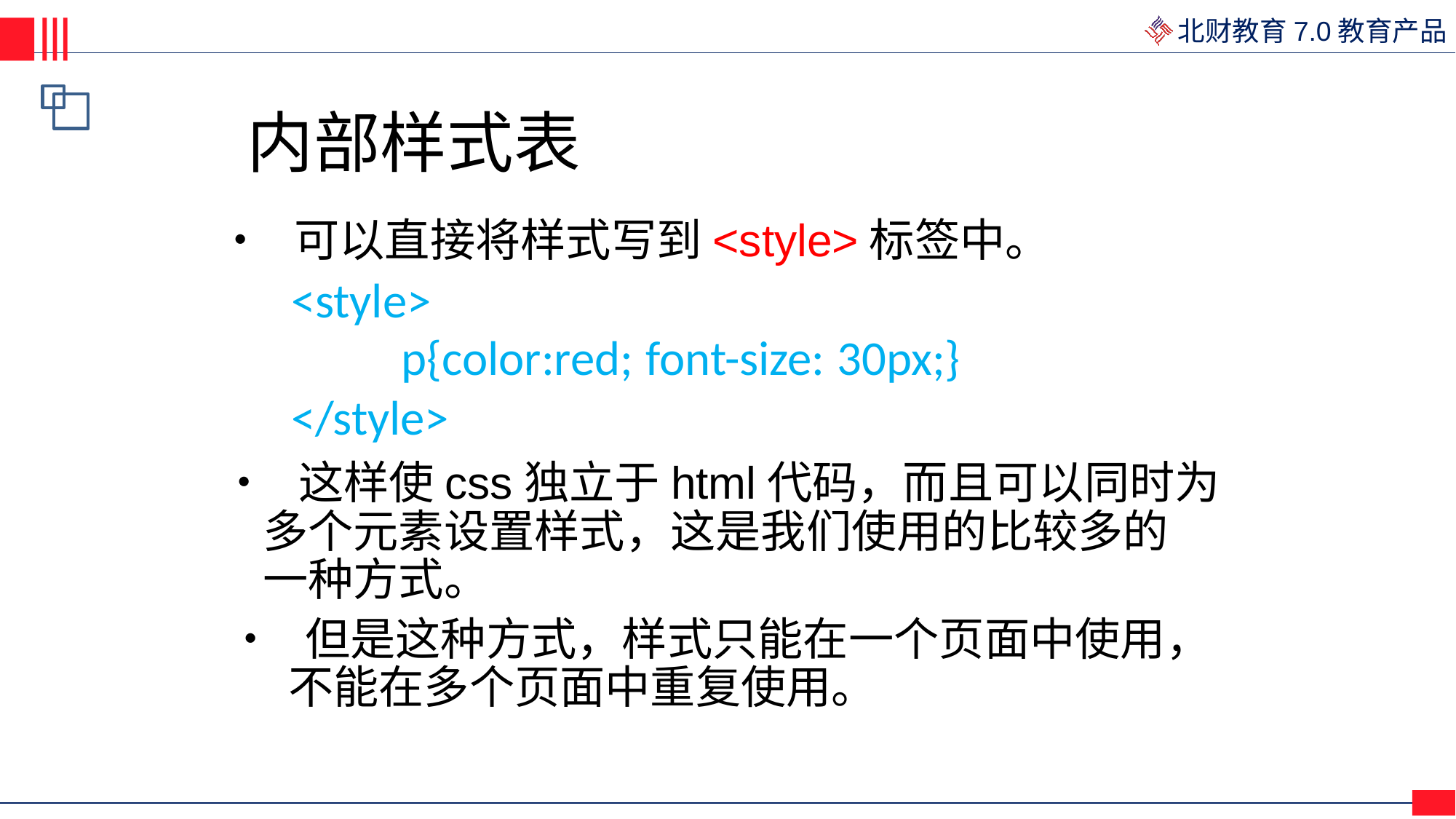

内部样式表
•  可以直接将样式写到<style>标签中。
<style>
p{color:red; font-size: 30px;}
</style>
•  这样使css独立于html代码，而且可以同时为
	多个元素设置样式，这是我们使用的比较多的
	一种方式。
•  但是这种方式，样式只能在一个页面中使用，
不能在多个页面中重复使用。